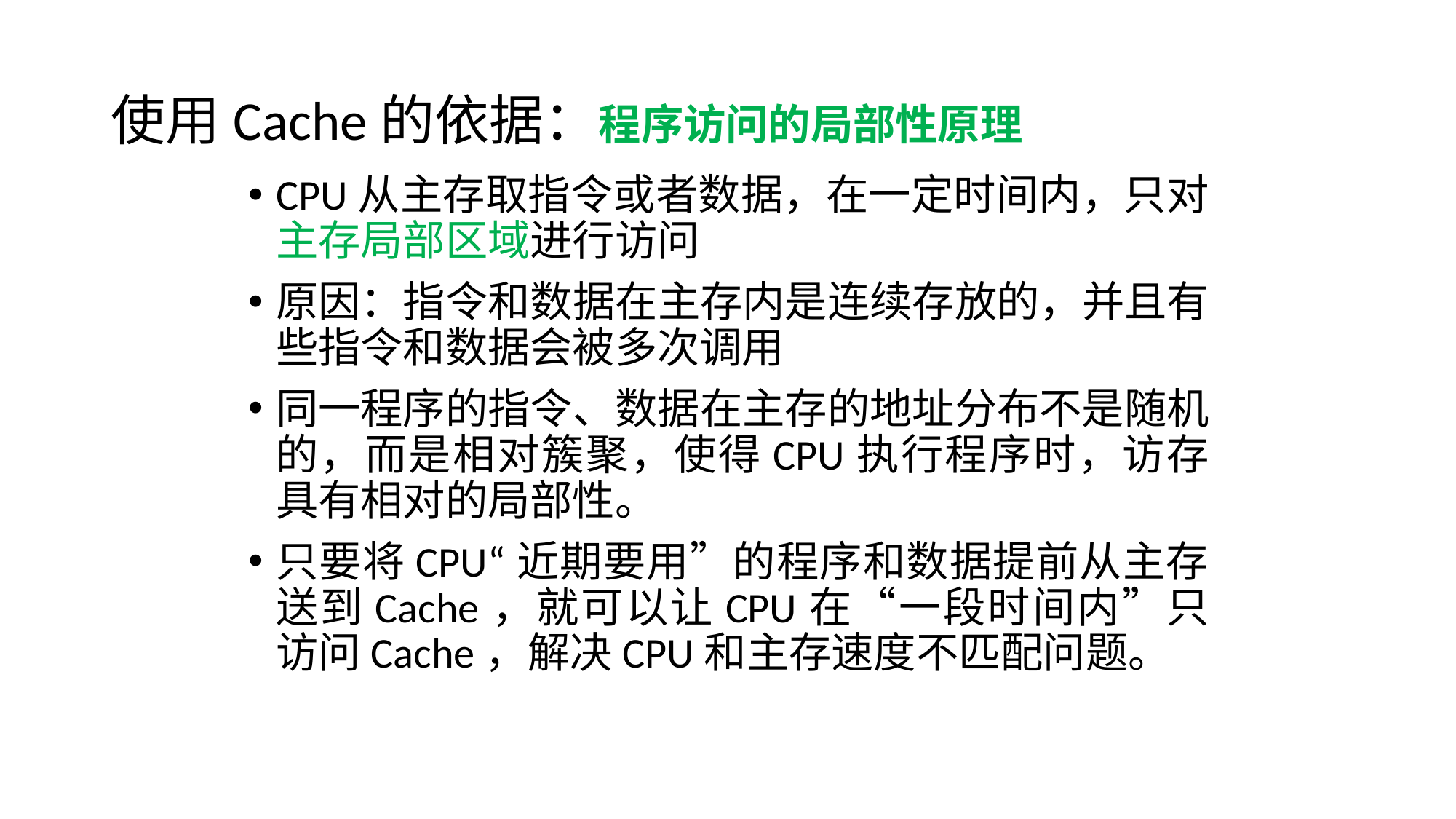

# 使用Cache的依据：程序访问的局部性原理
CPU从主存取指令或者数据，在一定时间内，只对主存局部区域进行访问
原因：指令和数据在主存内是连续存放的，并且有些指令和数据会被多次调用
同一程序的指令、数据在主存的地址分布不是随机的，而是相对簇聚，使得CPU执行程序时，访存具有相对的局部性。
只要将CPU“近期要用”的程序和数据提前从主存送到Cache，就可以让CPU在“一段时间内”只访问Cache，解决CPU和主存速度不匹配问题。